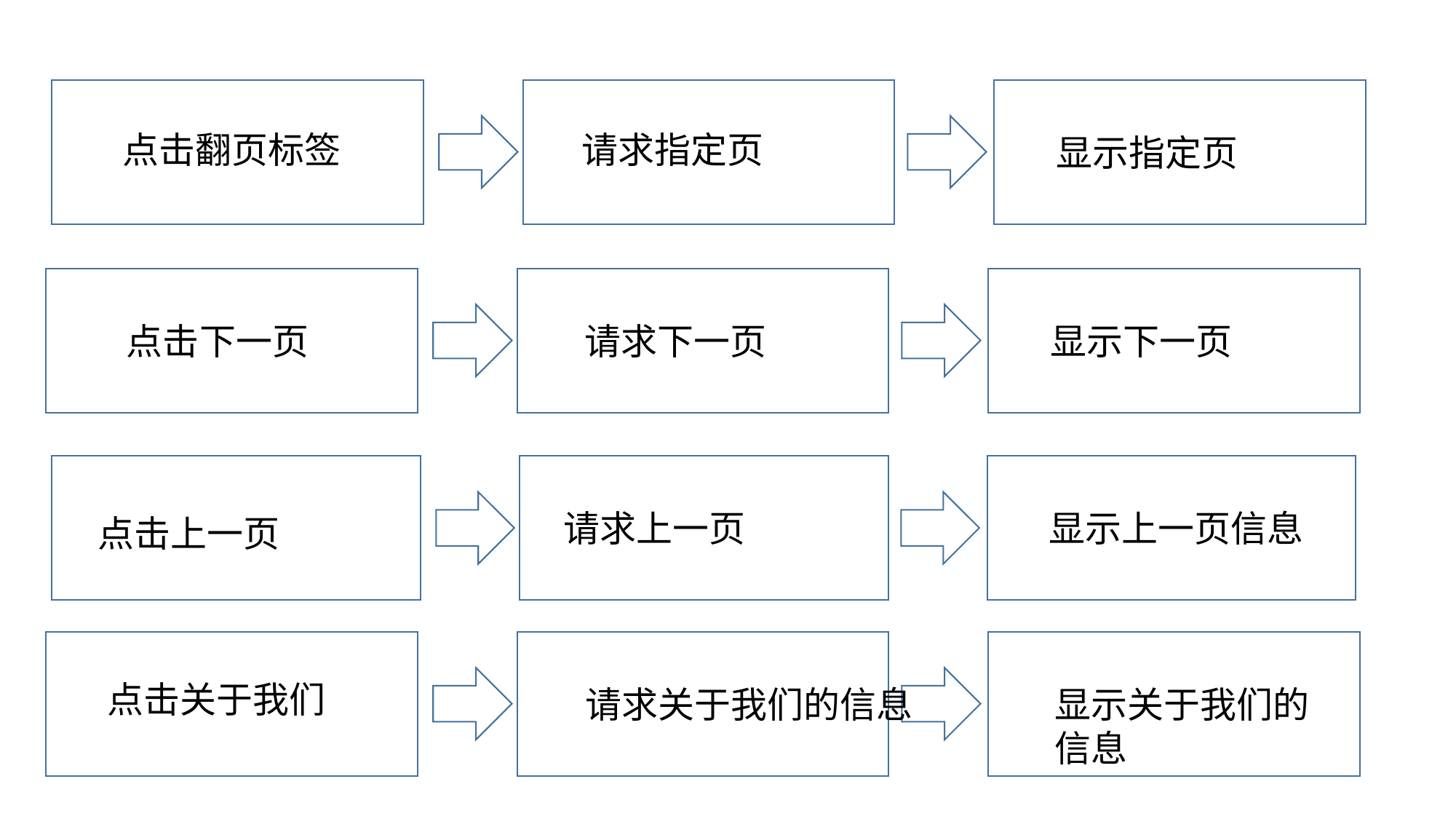

点击翻页标签
请求指定页
显示指定页

点击下一页
请求下一页
显示下一页

请求上一页
显示上一页信息
点击上一页

点击关于我们
显示关于我们的信息
请求关于我们的信息